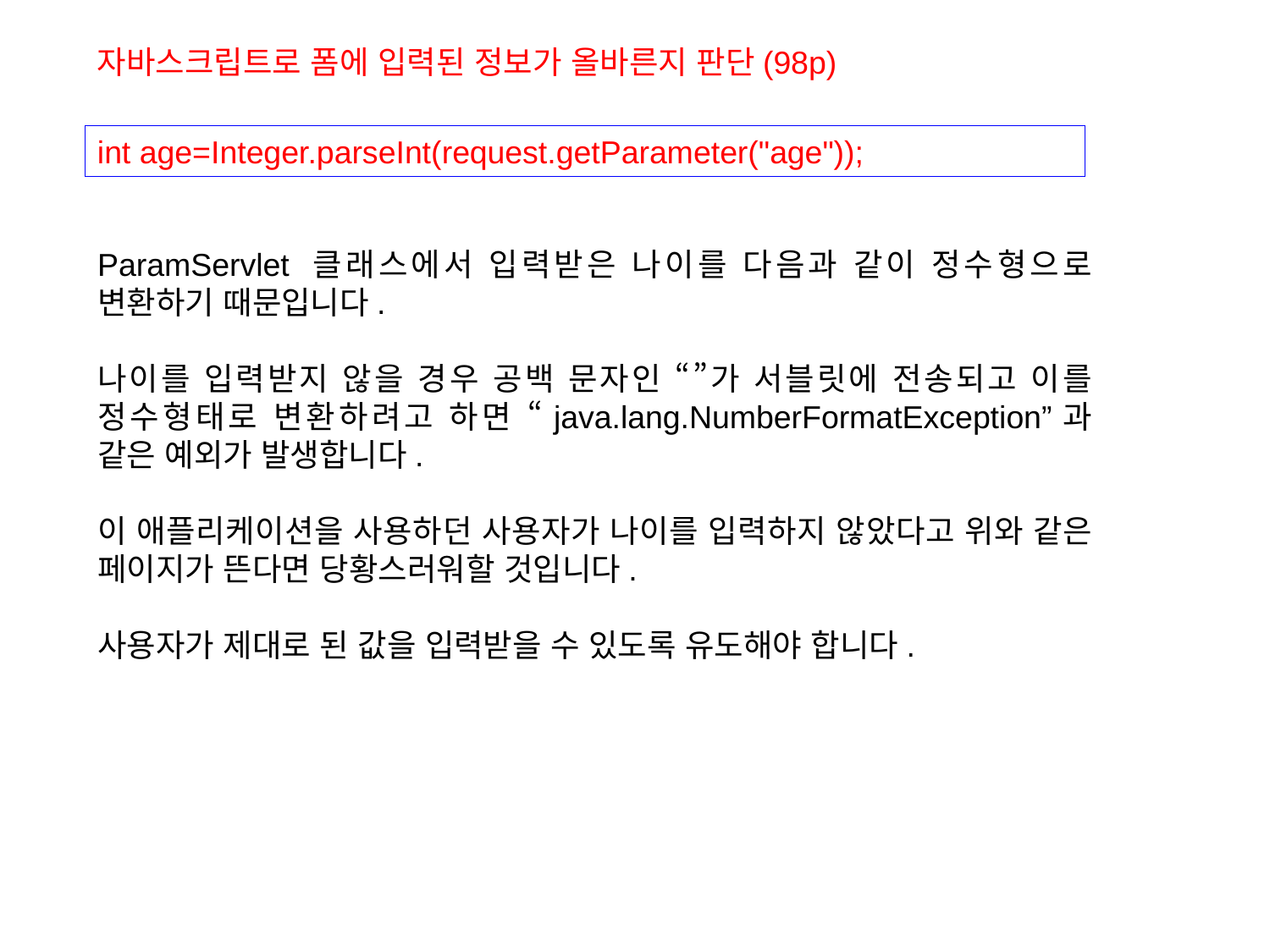

자바스크립트로 폼에 입력된 정보가 올바른지 판단(98p)
int age=Integer.parseInt(request.getParameter("age"));
ParamServlet 클래스에서 입력받은 나이를 다음과 같이 정수형으로 변환하기 때문입니다.

나이를 입력받지 않을 경우 공백 문자인 “”가 서블릿에 전송되고 이를 정수형태로 변환하려고 하면 “java.lang.NumberFormatException”과 같은 예외가 발생합니다.

이 애플리케이션을 사용하던 사용자가 나이를 입력하지 않았다고 위와 같은 페이지가 뜬다면 당황스러워할 것입니다.

사용자가 제대로 된 값을 입력받을 수 있도록 유도해야 합니다.